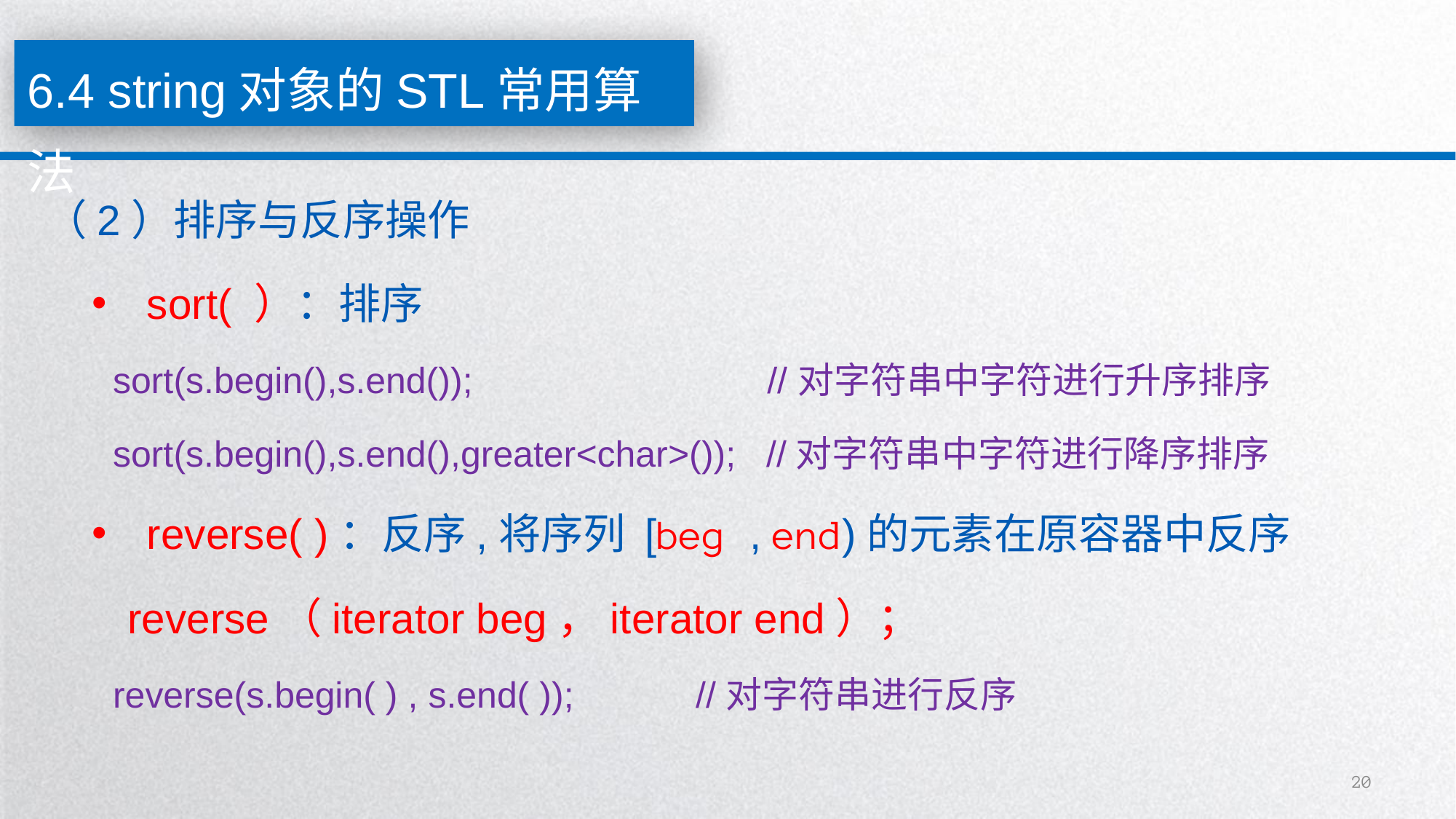

6.4 string对象的STL常用算法
（2）排序与反序操作
sort( ）：排序
  sort(s.begin(),s.end());                             //对字符串中字符进行升序排序
  sort(s.begin(),s.end(),greater<char>());   //对字符串中字符进行降序排序
reverse( )：反序,将序列 [beg , end)的元素在原容器中反序
   reverse（iterator beg，iterator end）；
  reverse(s.begin( ) , s.end( ));            //对字符串进行反序
20